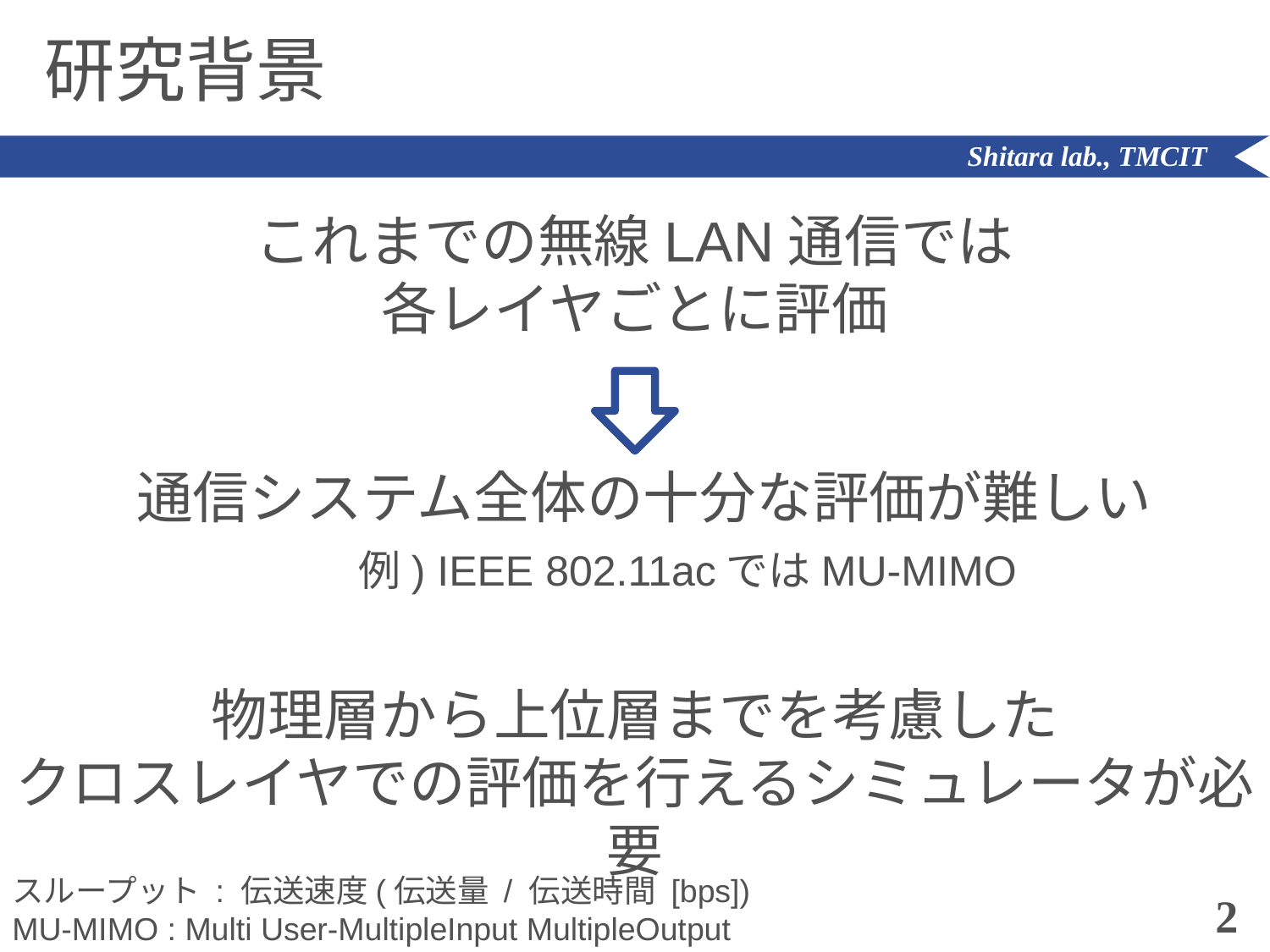

# 研究背景
これまでの無線LAN通信では
各レイヤごとに評価

通信システム全体の十分な評価が難しい
例) IEEE 802.11acではMU-MIMO
物理層から上位層までを考慮した
クロスレイヤでの評価を行えるシミュレータが必要
スループット : 伝送速度(伝送量 / 伝送時間 [bps])
MU-MIMO : Multi User-MultipleInput MultipleOutput
2